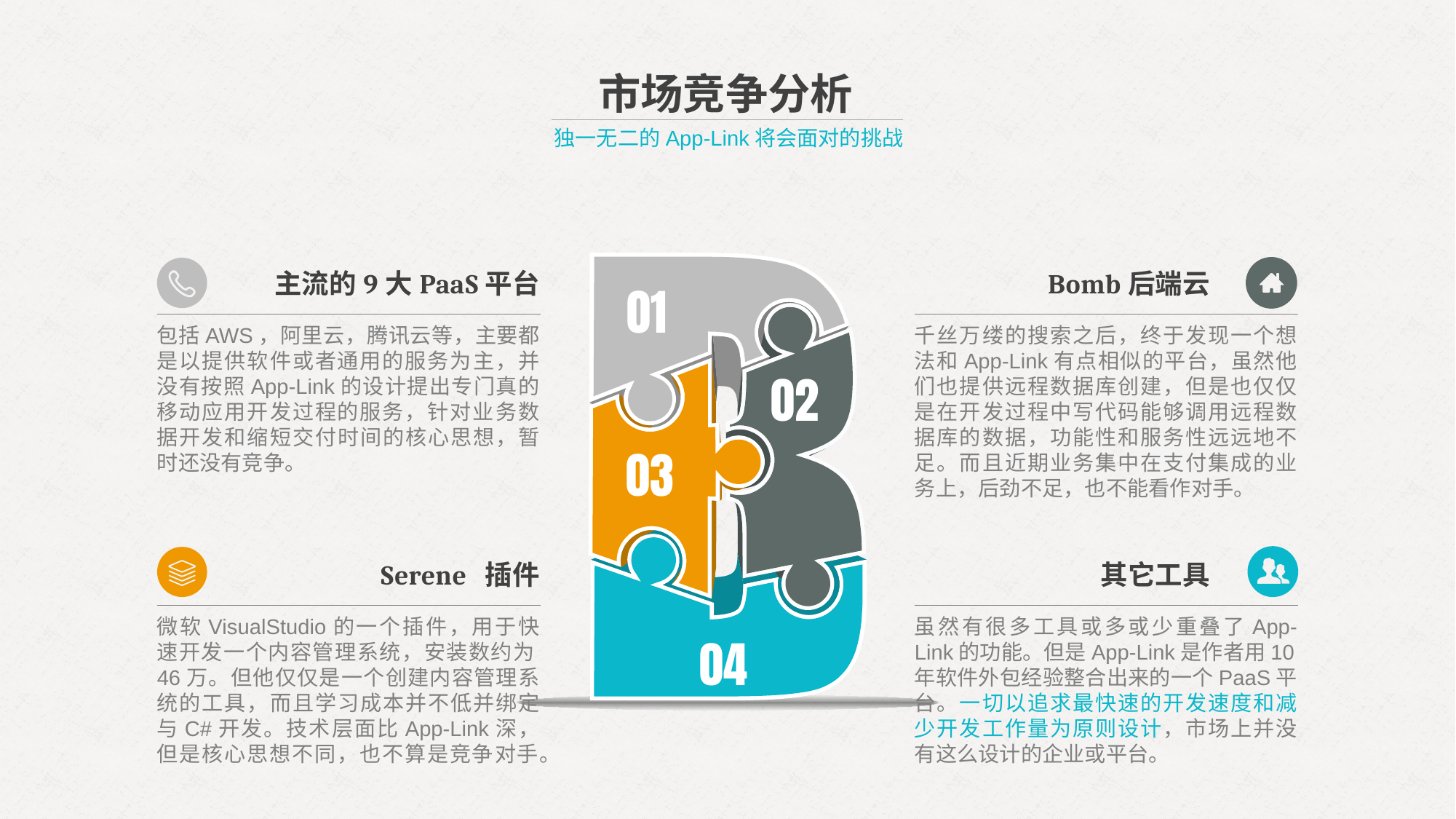

市场竞争分析
独一无二的App-Link将会面对的挑战

01

0

02

03

04

主流的9大PaaS平台
Bomb后端云
包括AWS，阿里云，腾讯云等，主要都是以提供软件或者通用的服务为主，并没有按照App-Link的设计提出专门真的移动应用开发过程的服务，针对业务数据开发和缩短交付时间的核心思想，暂时还没有竞争。
千丝万缕的搜索之后，终于发现一个想法和App-Link有点相似的平台，虽然他们也提供远程数据库创建，但是也仅仅是在开发过程中写代码能够调用远程数据库的数据，功能性和服务性远远地不足。而且近期业务集中在支付集成的业务上，后劲不足，也不能看作对手。

Serene  插件
其它工具
微软VisualStudio的一个插件，用于快速开发一个内容管理系统，安装数约为46万。但他仅仅是一个创建内容管理系统的工具，而且学习成本并不低并绑定与C#开发。技术层面比App-Link深，但是核心思想不同，也不算是竞争对手。
虽然有很多工具或多或少重叠了App-Link的功能。但是App-Link是作者用10年软件外包经验整合出来的一个PaaS平台。一切以追求最快速的开发速度和减少开发工作量为原则设计，市场上并没有这么设计的企业或平台。